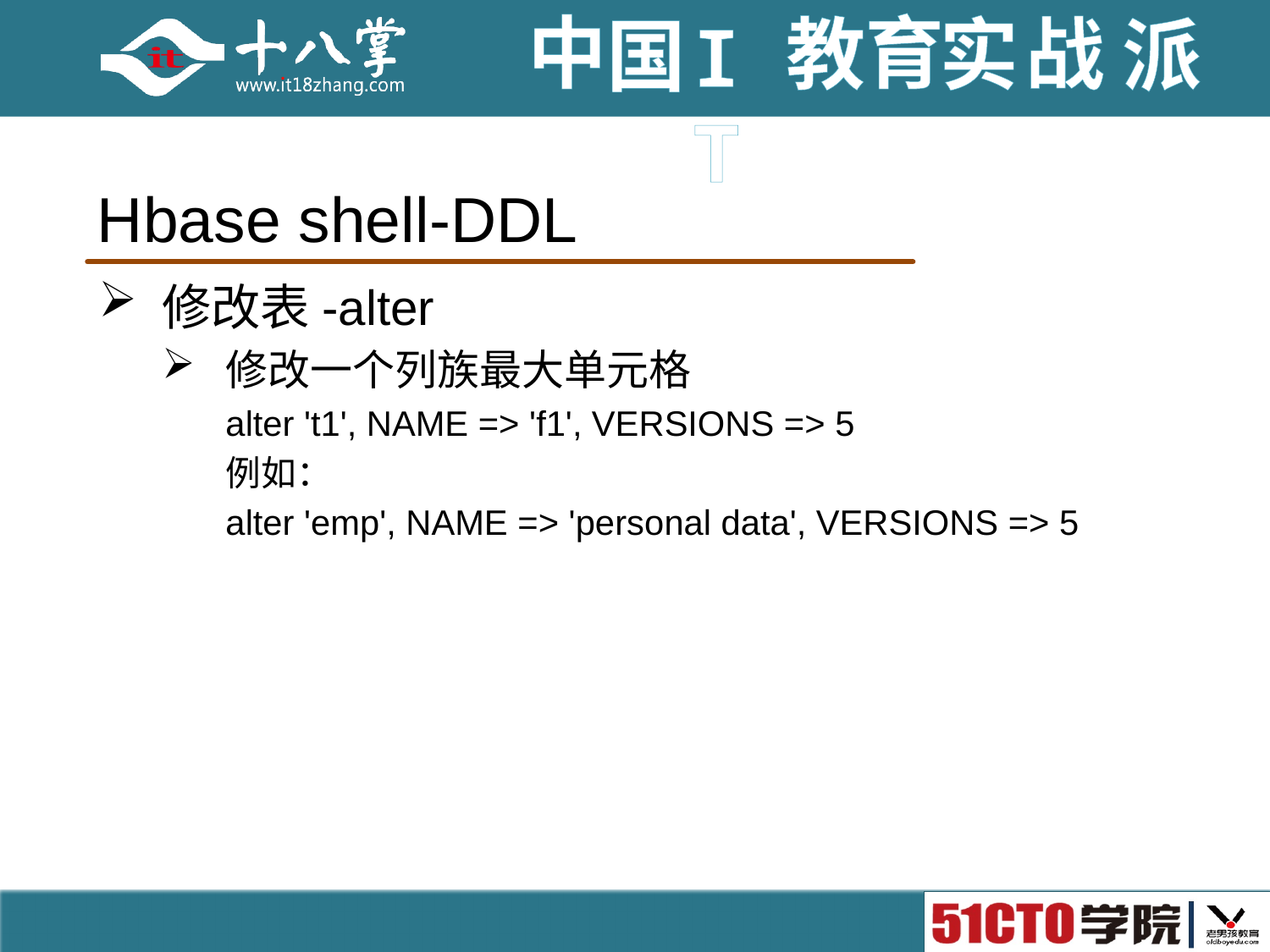

# Hbase shell-DDL
修改表-alter
修改一个列族最大单元格
alter 't1', NAME => 'f1', VERSIONS => 5
例如：
alter 'emp', NAME => 'personal data', VERSIONS => 5